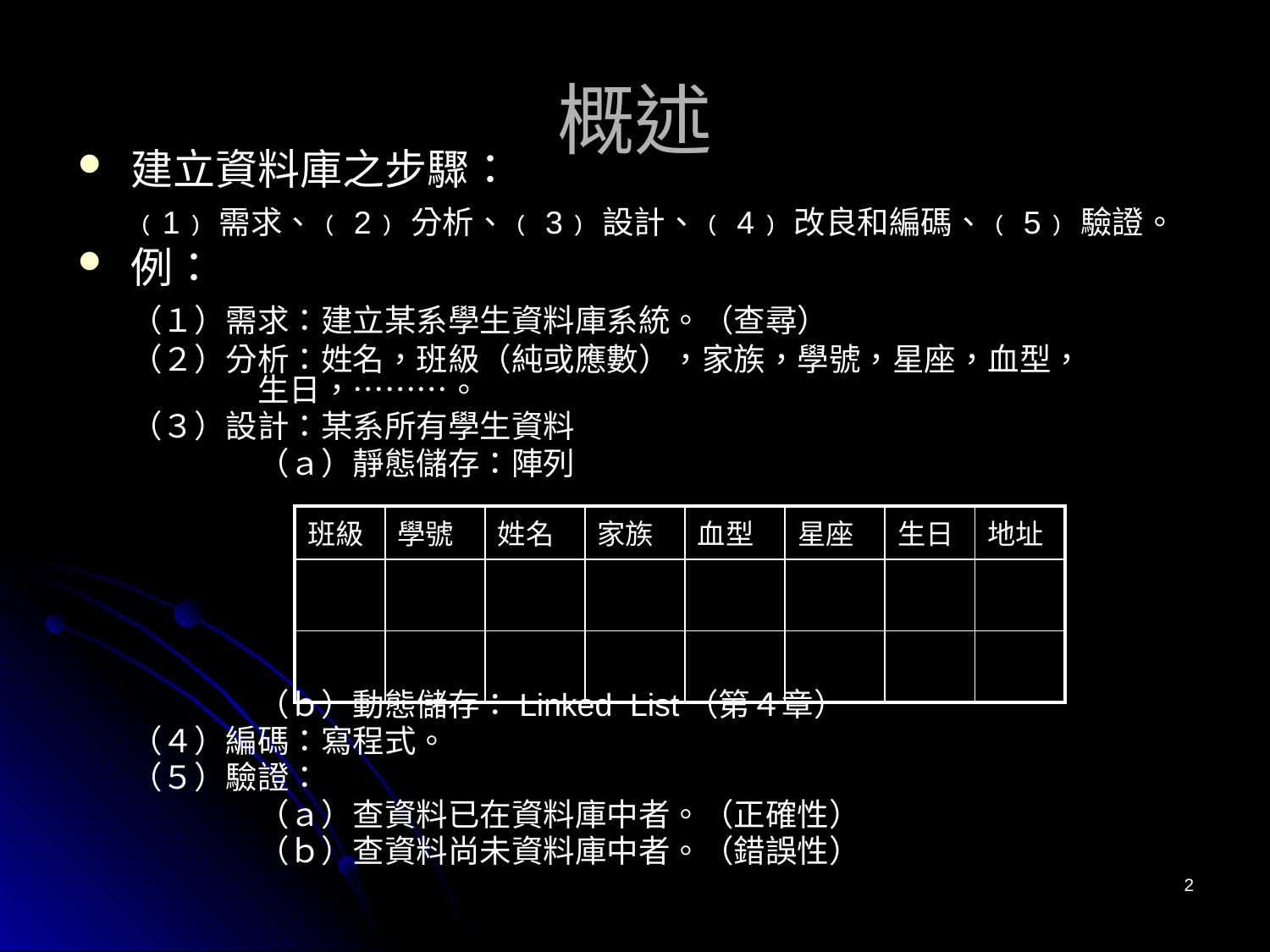

# 概述
建立資料庫之步驟：
 	﹙1﹚需求、﹙2﹚分析、﹙3﹚設計、﹙4﹚改良和編碼、﹙5﹚驗證。
例：
	（１）需求：建立某系學生資料庫系統。（查尋）
	（２）分析：姓名，班級（純或應數），家族，學號，星座，血型，		生日，………。
	（３）設計：某系所有學生資料
		（ａ）靜態儲存：陣列

		（ｂ）動態儲存：Linked  List（第４章）
	（４）編碼：寫程式。
	（５）驗證：
		（ａ）查資料已在資料庫中者。（正確性）
		（ｂ）查資料尚未資料庫中者。（錯誤性）
| 班級 | 學號 | 姓名 | 家族 | 血型 | 星座 | 生日 | 地址 |
| --- | --- | --- | --- | --- | --- | --- | --- |
|  |  |  |  |  |  |  |  |
|  |  |  |  |  |  |  |  |
2